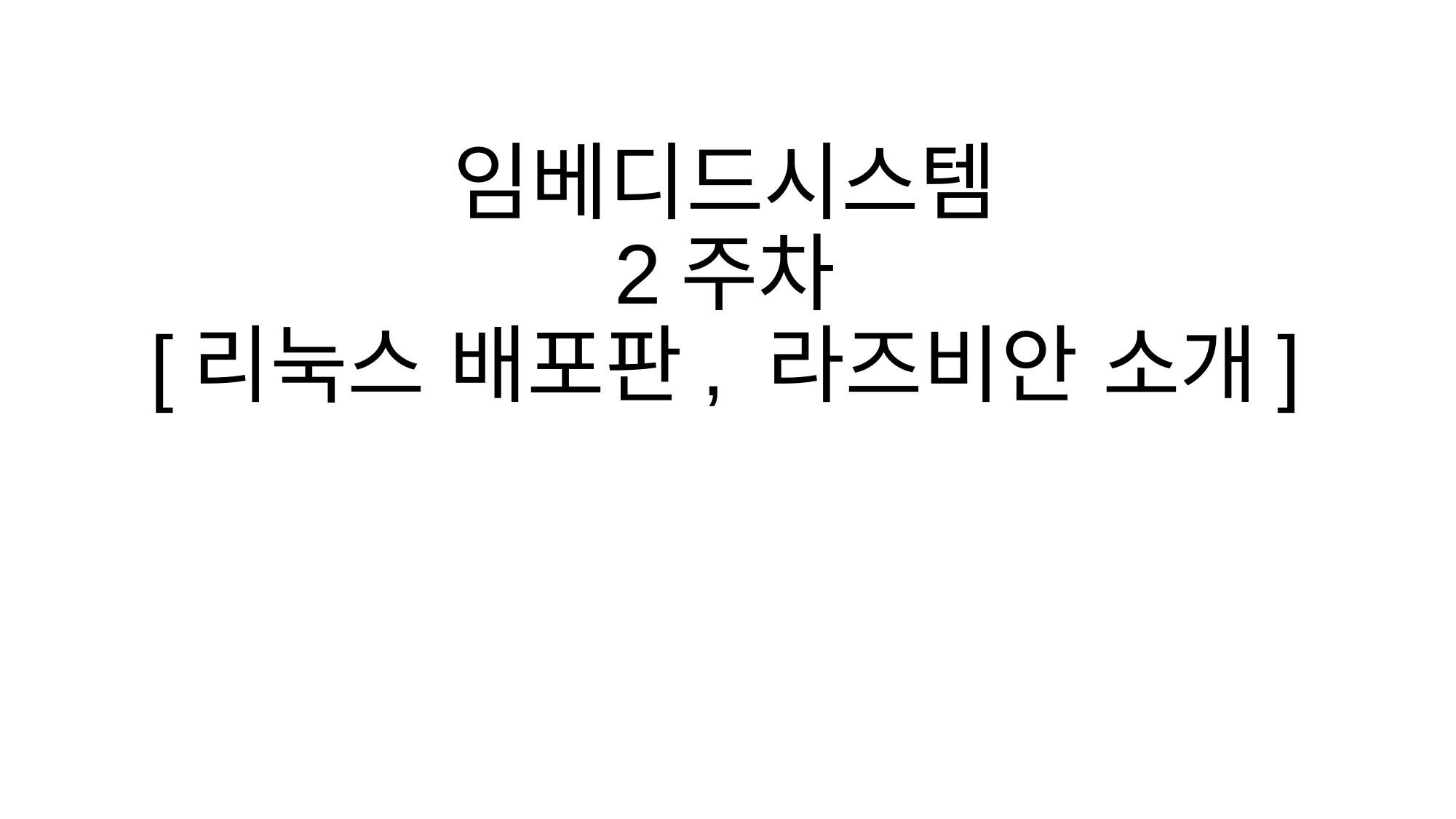

# 임베디드시스템 2주차 [리눅스 배포판, 라즈비안 소개]